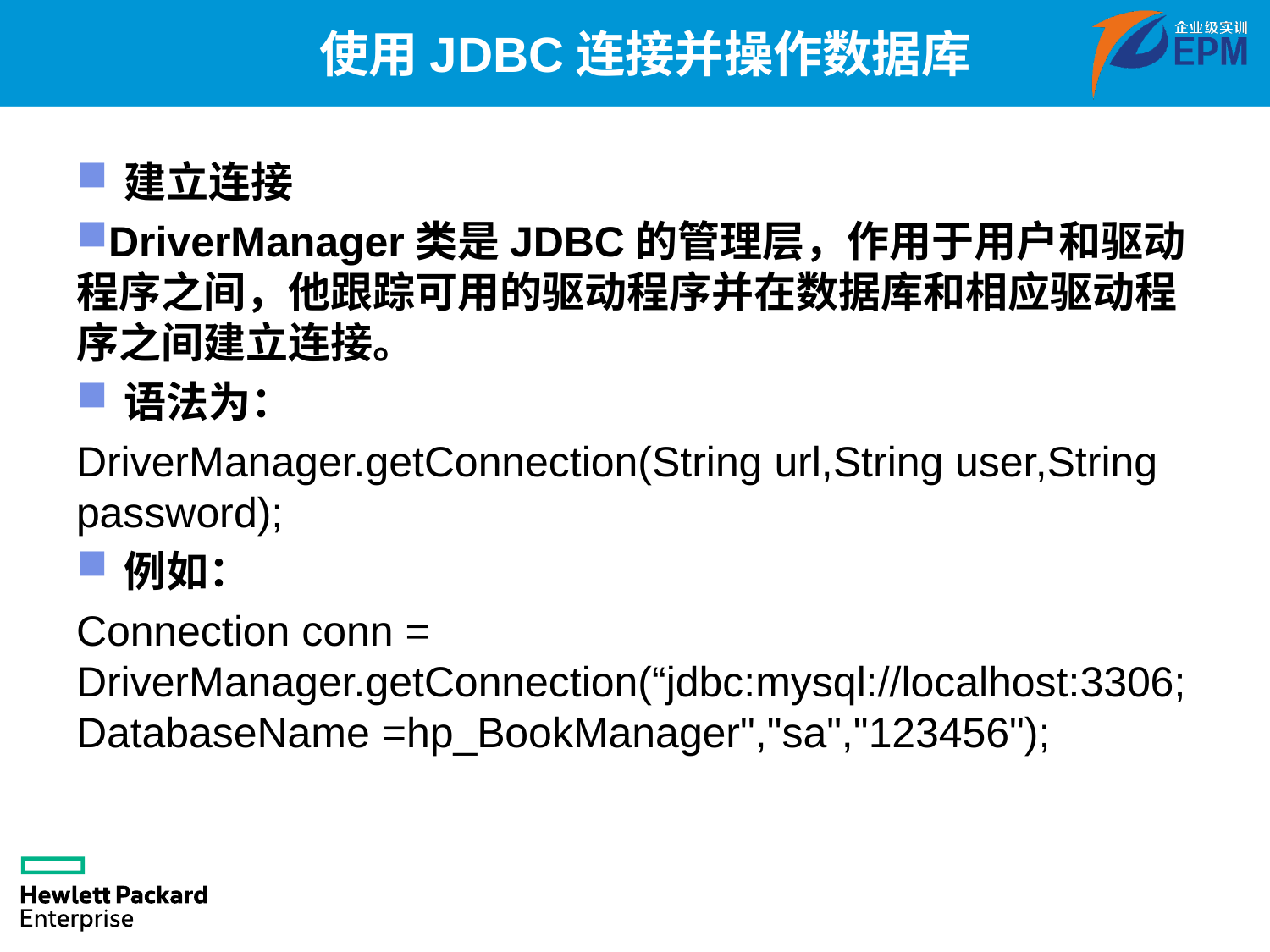

# 使用JDBC连接并操作数据库
建立连接
DriverManager类是JDBC的管理层，作用于用户和驱动程序之间，他跟踪可用的驱动程序并在数据库和相应驱动程序之间建立连接。
语法为：
DriverManager.getConnection(String url,String user,String password);
例如：
Connection conn = DriverManager.getConnection(“jdbc:mysql://localhost:3306; DatabaseName =hp_BookManager","sa","123456");